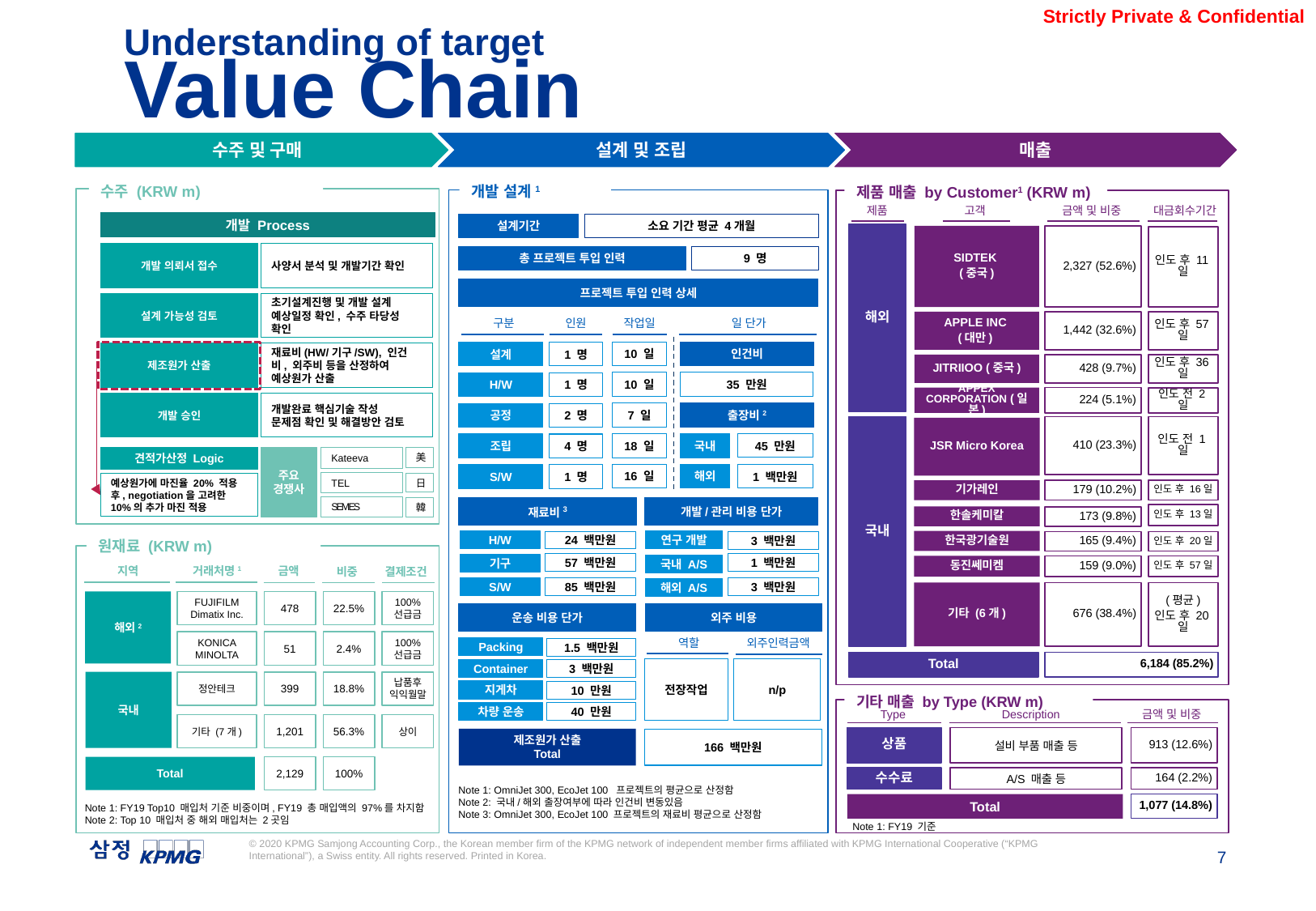

Understanding of target
Value Chain
수주 및 구매
설계 및 조립
매출
제품 매출 by Customer1 (KRW m)

제품
고객
대금회수기간
금액 및 비중
해외
SIDTEK
(중국)
2,327 (52.6%)
인도 후 11일
APPLE INC
(대만)
1,442 (32.6%)
인도 후 57일
JITRIIOO (중국)
428 (9.7%)
인도 후 36일
APPEX CORPORATION (일본)
224 (5.1%)
인도 전 2일
410 (23.3%)
인도 전 1일
국내
JSR Micro Korea
179 (10.2%)
기가레인
인도 후 16일
인도 후 13일
한솔케미칼
173 (9.8%)
한국광기술원
165 (9.4%)
인도 후 20일
동진쎄미켐
159 (9.0%)
인도 후 57일
기타 (6개)
676 (38.4%)
(평균)
인도 후 20일
Total
6,184 (85.2%)
기타 매출 by Type (KRW m)

Type
Description
금액 및 비중
상품
설비 부품 매출 등
913 (12.6%)
수수료
A/S 매출 등
164 (2.2%)
Total
1,077 (14.8%)

수주 (KRW m)
개발 설계1

개발 Process
소요 기간 평균 4개월
설계기간
사양서 분석 및 개발기간 확인
개발 의뢰서 접수
총 프로젝트 투입 인력
9 명
프로젝트 투입 인력 상세
초기설계진행 및 개발 설계 예상일정 확인, 수주 타당성 확인
설계 가능성 검토
구분
인원
작업일
일 단가
10 일
인건비
1 명
설계

제조원가 산출
재료비(HW/기구/SW), 인건비, 외주비 등을 산정하여 예상원가 산출
10 일
35 만원
H/W
1 명
개발 승인
개발완료 핵심기술 작성
문제점 확인 및 해결방안 검토
7 일
출장비2
2 명
공정
18 일
국내
45 만원
4 명
조립
주요 경쟁사
Kateeva
견적가산정 Logic
美
16 일
해외
1 백만원
1 명
S/W
TEL
日
매출액 대비 원재료비가 50~60%수준이 되도록
계약금액을 산정
예상원가에 마진율 20% 적용 후, negotiation을 고려한 10%의 추가 마진 적용
SEMES
재료비3
개발/관리 비용 단가
韓
H/W
연구 개발
원재료 (KRW m)
24 백만원
3 백만원

57 백만원
1 백만원
기구
국내 A/S
지역
거래처명1
금액
비중
결제조건
85 백만원
S/W
3 백만원
해외 A/S
해외2
FUJIFILM Dimatix Inc.
478
22.5%
100% 선급금
외주 비용
운송 비용 단가
역할
외주인력금액
KONICA MINOLTA
51
2.4%
100% 선급금
Packing
1.5 백만원
전장작업
n/p
Container
3 백만원
국내
정안테크
399
18.8%
납품후 익익월말
지게차
10 만원
차량 운송
40 만원
기타 (7개)
1,201
56.3%
상이
제조원가 산출
Total
166 백만원
Total
2,129
100%
Note 1: OmniJet 300, EcoJet 100  프로젝트의 평균으로 산정함
Note 2: 국내/해외 출장여부에 따라 인건비 변동있음
Note 3: OmniJet 300, EcoJet 100 프로젝트의 재료비 평균으로 산정함
Note 1: FY19 Top10 매입처 기준 비중이며, FY19 총 매입액의 97%를 차지함
Note 2: Top 10 매입처 중 해외 매입처는 2곳임
Note 1: FY19 기준